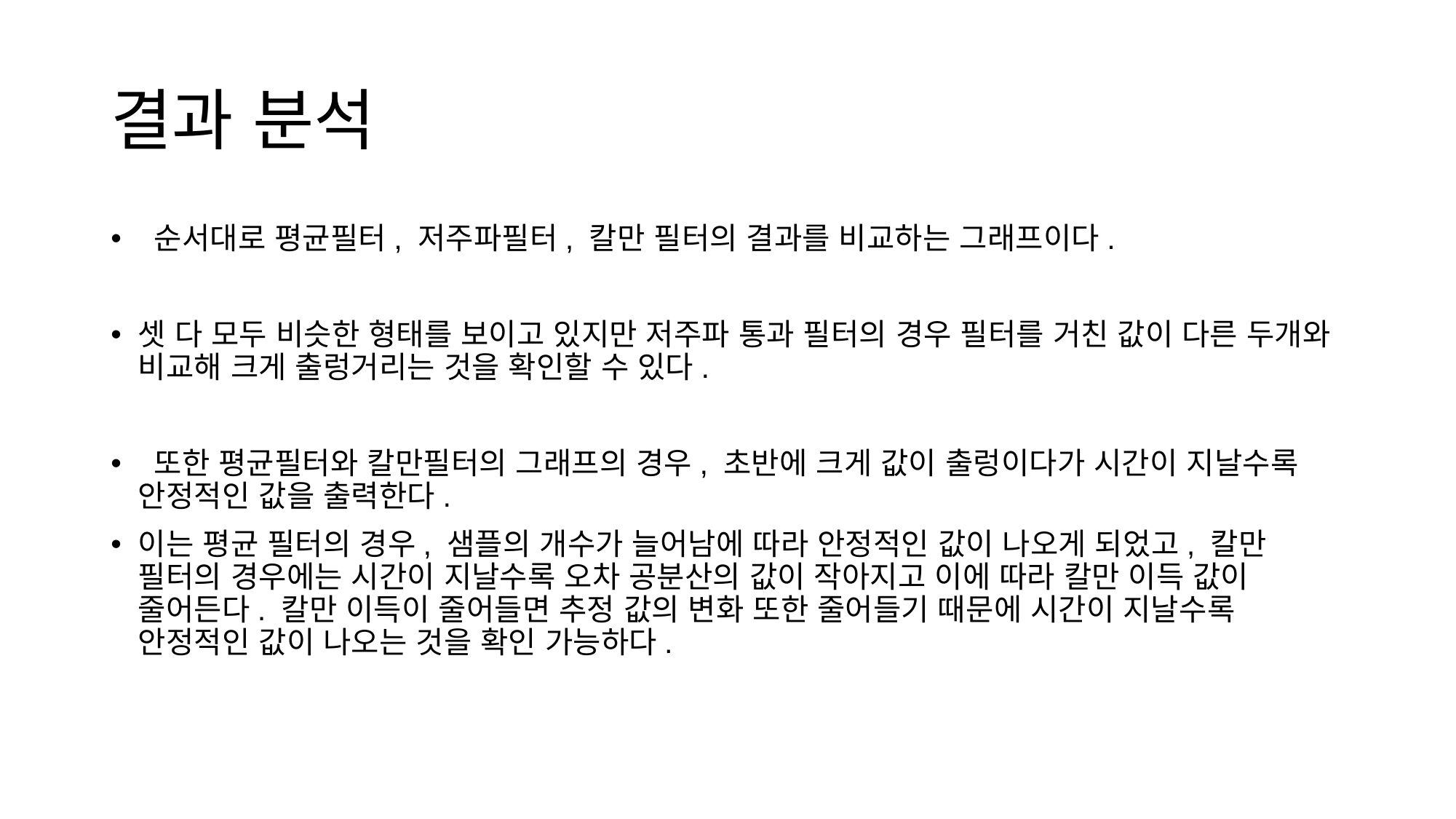

# 결과 분석
 순서대로 평균필터, 저주파필터, 칼만 필터의 결과를 비교하는 그래프이다.

셋 다 모두 비슷한 형태를 보이고 있지만 저주파 통과 필터의 경우 필터를 거친 값이 다른 두개와 비교해 크게 출렁거리는 것을 확인할 수 있다.

 또한 평균필터와 칼만필터의 그래프의 경우, 초반에 크게 값이 출렁이다가 시간이 지날수록 안정적인 값을 출력한다.
이는 평균 필터의 경우, 샘플의 개수가 늘어남에 따라 안정적인 값이 나오게 되었고, 칼만 필터의 경우에는 시간이 지날수록 오차 공분산의 값이 작아지고 이에 따라 칼만 이득 값이 줄어든다. 칼만 이득이 줄어들면 추정 값의 변화 또한 줄어들기 때문에 시간이 지날수록 안정적인 값이 나오는 것을 확인 가능하다.